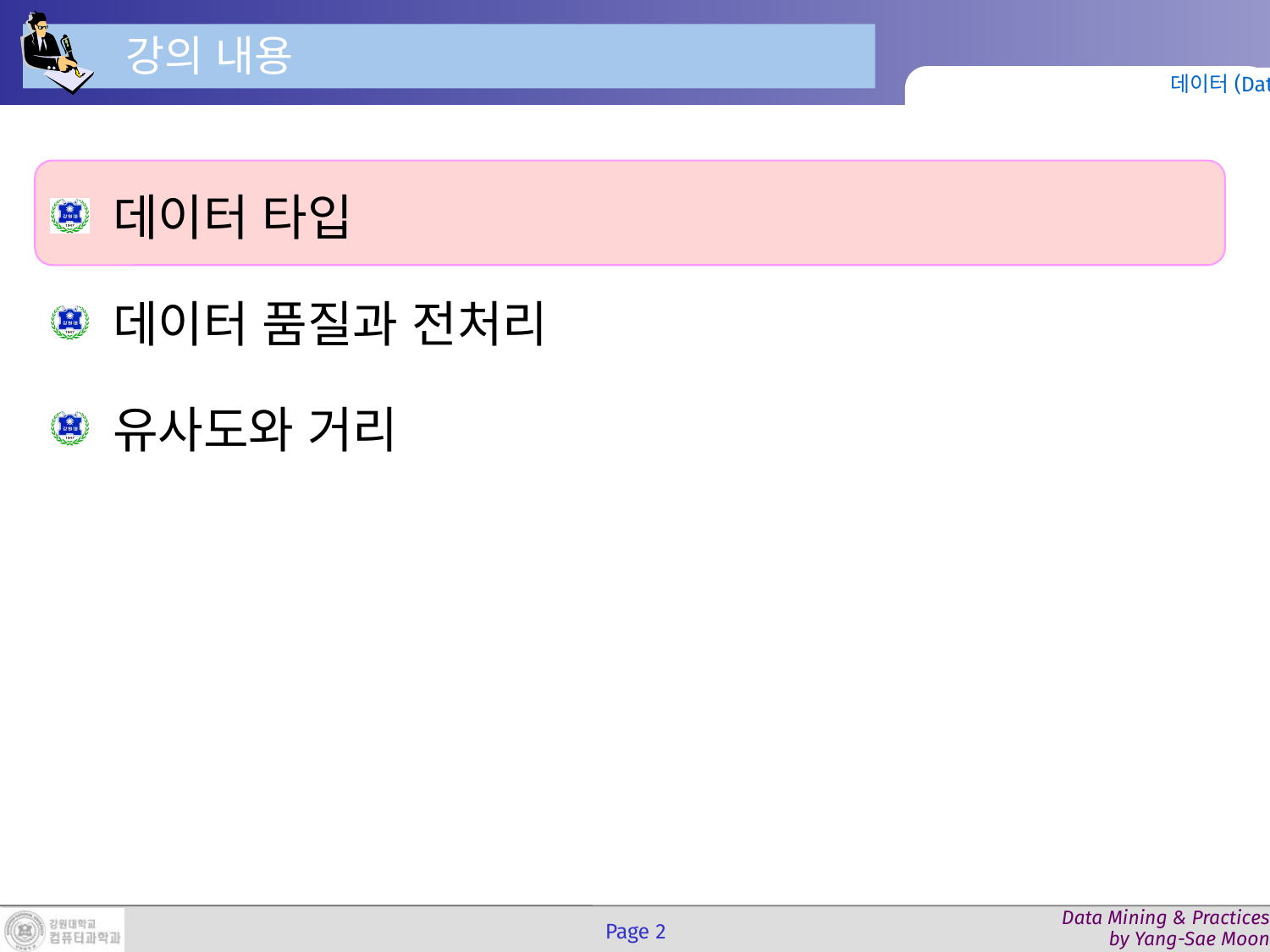

강의 내용
데이터(Data)

데이터 타입
데이터 품질과 전처리
유사도와 거리
Page 2